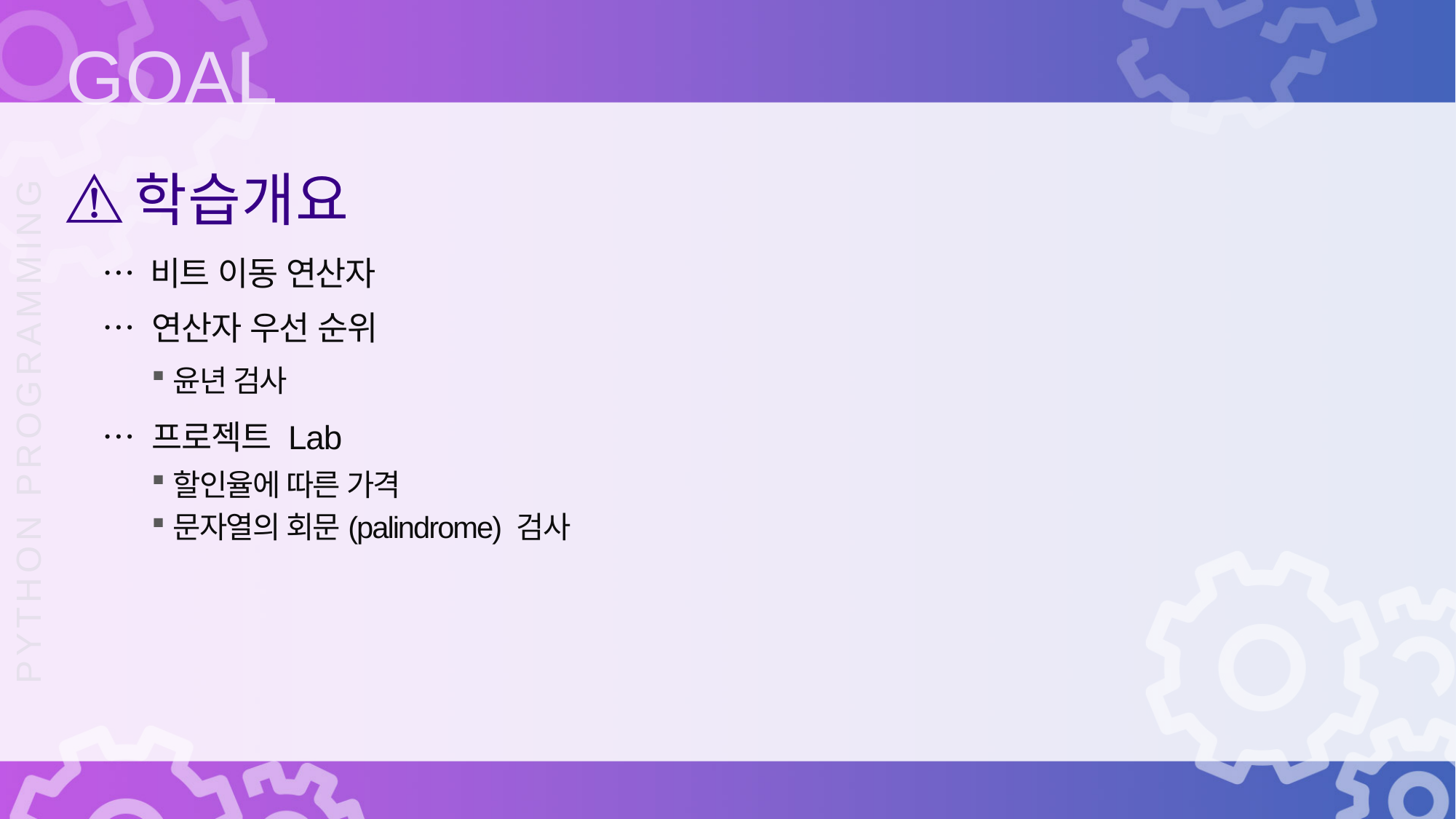

학습개요
… 비트 이동 연산자
… 연산자 우선 순위

… 프로젝트 Lab

윤년 검사
할인율에 따른 가격
문자열의 회문(palindrome) 검사